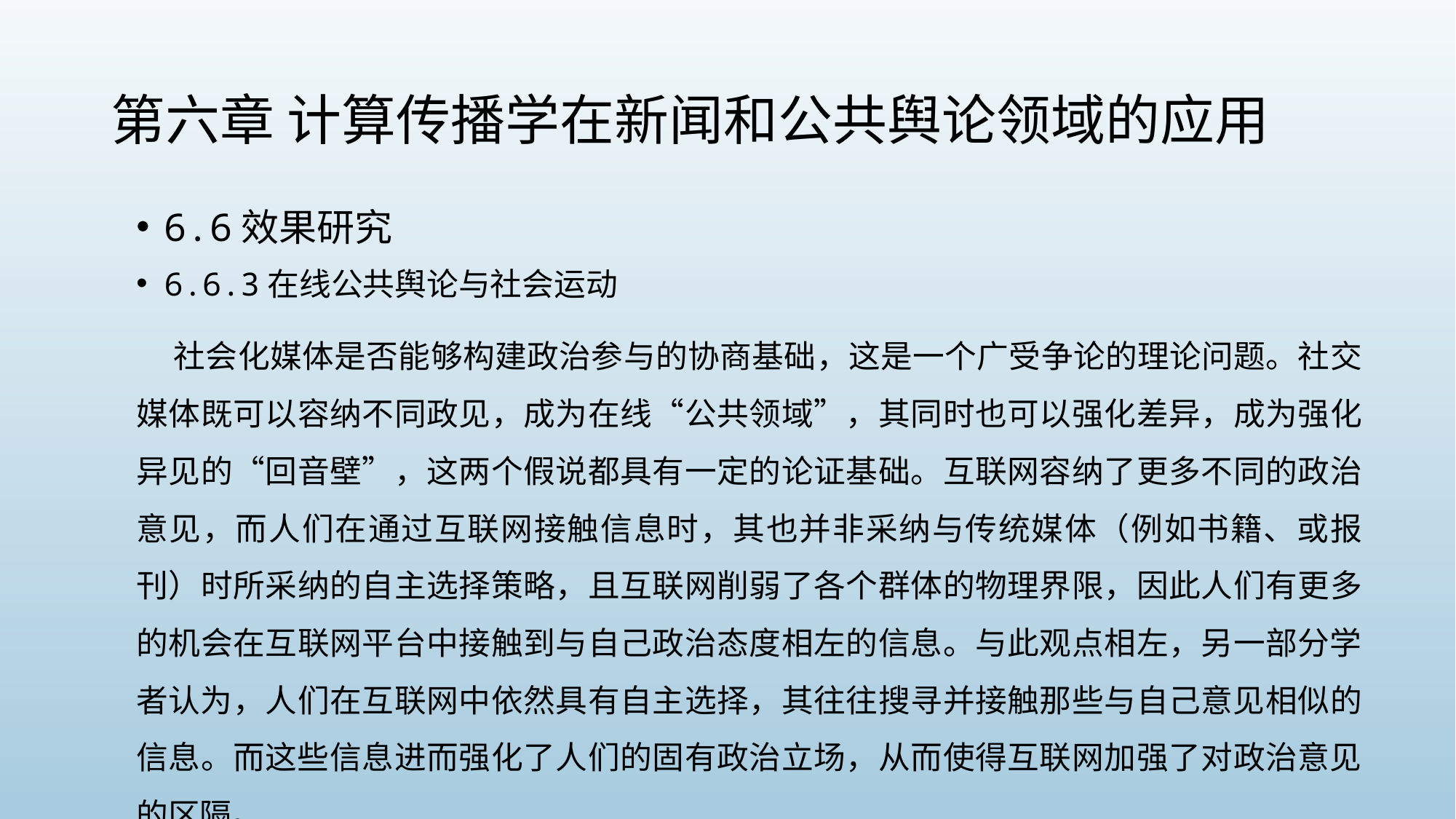

# 第六章 计算传播学在新闻和公共舆论领域的应用
6.6效果研究
6.6.3在线公共舆论与社会运动
    社会化媒体是否能够构建政治参与的协商基础，这是一个广受争论的理论问题。社交媒体既可以容纳不同政见，成为在线“公共领域”，其同时也可以强化差异，成为强化异见的“回音壁”，这两个假说都具有一定的论证基础。互联网容纳了更多不同的政治意见，而人们在通过互联网接触信息时，其也并非采纳与传统媒体（例如书籍、或报刊）时所采纳的自主选择策略，且互联网削弱了各个群体的物理界限，因此人们有更多的机会在互联网平台中接触到与自己政治态度相左的信息。与此观点相左，另一部分学者认为，人们在互联网中依然具有自主选择，其往往搜寻并接触那些与自己意见相似的信息。而这些信息进而强化了人们的固有政治立场，从而使得互联网加强了对政治意见的区隔。